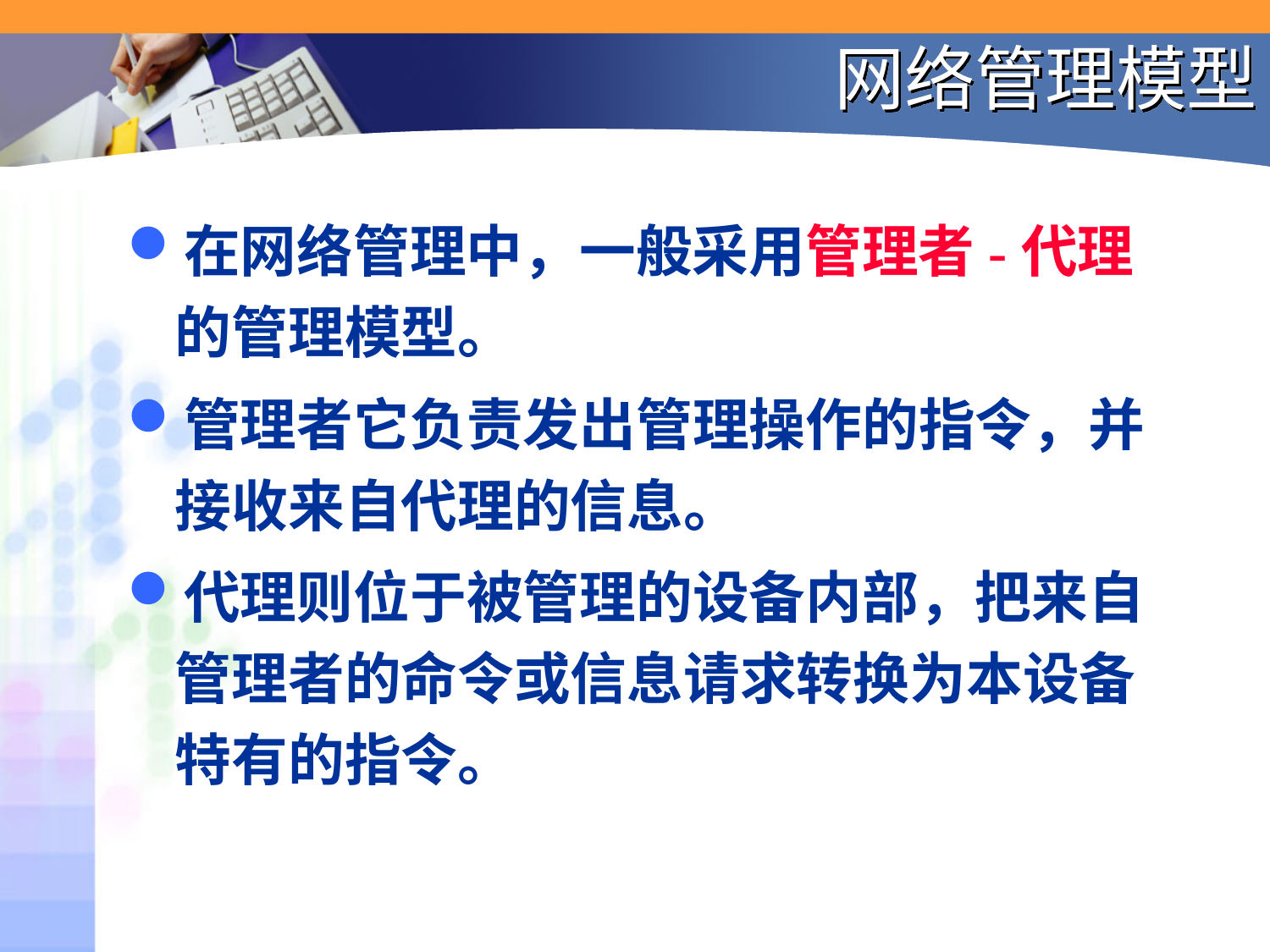

# 网络管理模型
在网络管理中，一般采用管理者-代理的管理模型。
管理者它负责发出管理操作的指令，并接收来自代理的信息。
代理则位于被管理的设备内部，把来自管理者的命令或信息请求转换为本设备特有的指令。